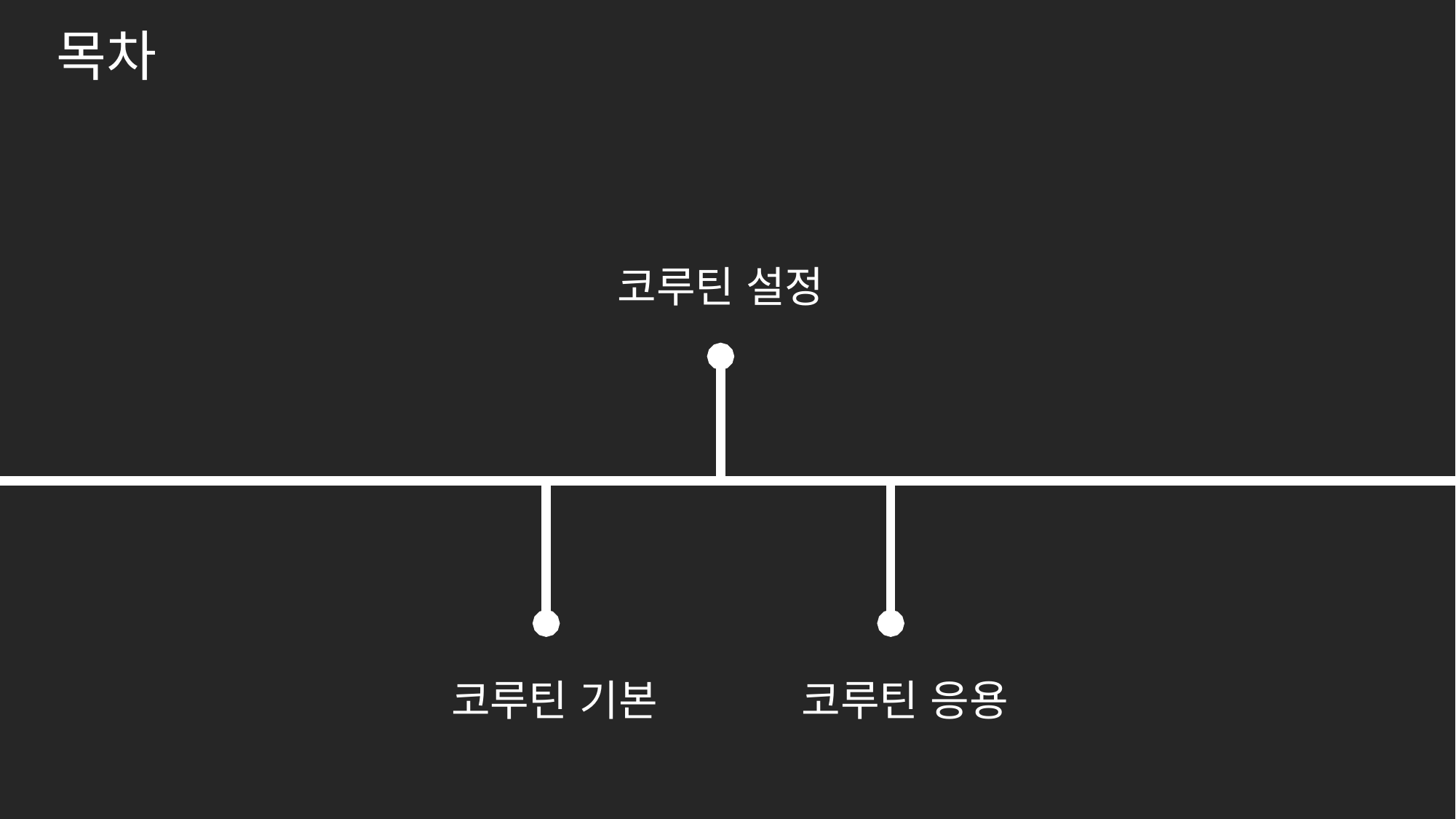

목차
코루틴 설정
코루틴 기본
코루틴 응용